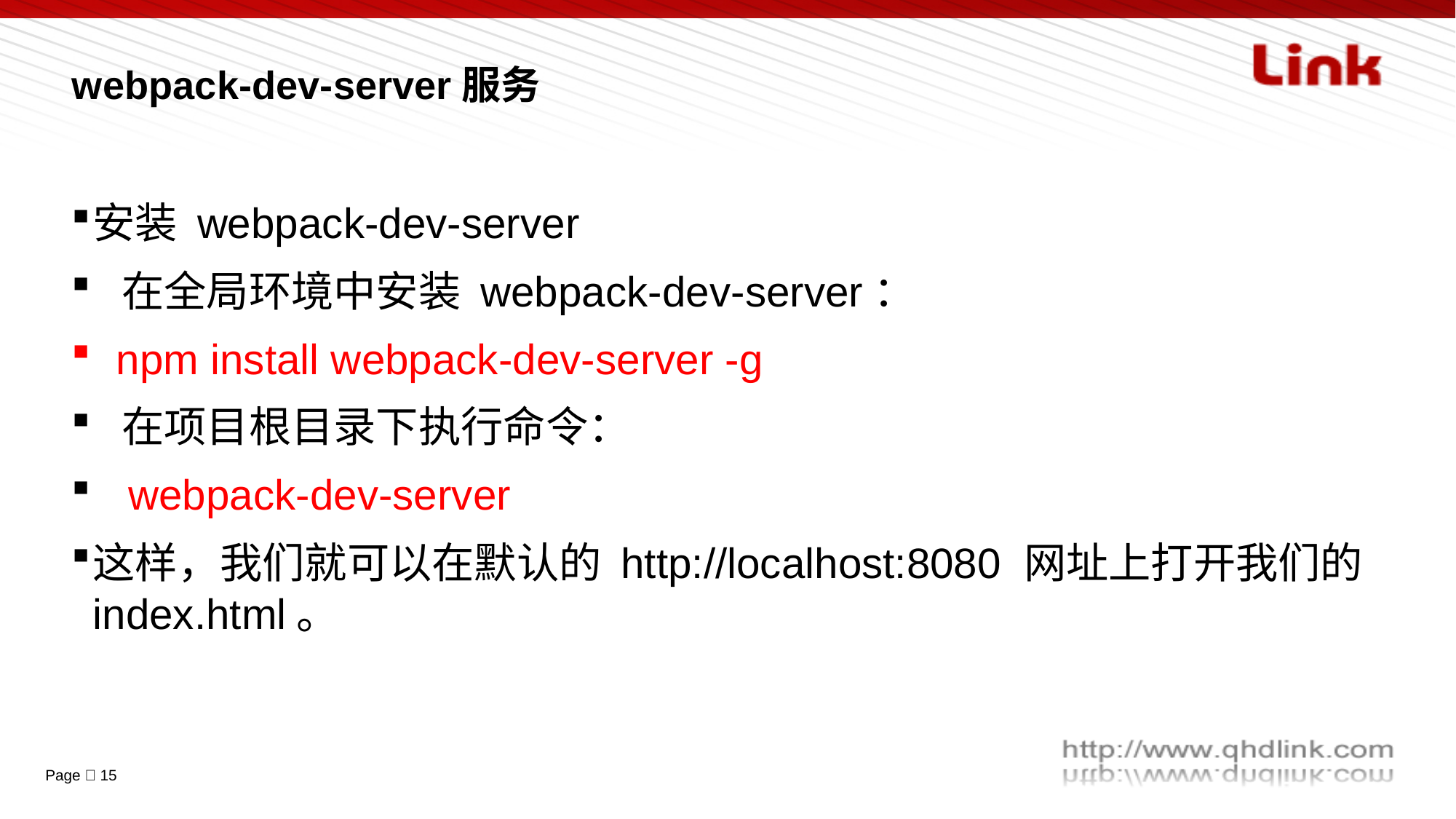

# webpack-dev-server服务
安装 webpack-dev-server
  在全局环境中安装 webpack-dev-server：
  npm install webpack-dev-server -g
  在项目根目录下执行命令：
   webpack-dev-server
这样，我们就可以在默认的 http://localhost:8080 网址上打开我们的 index.html。